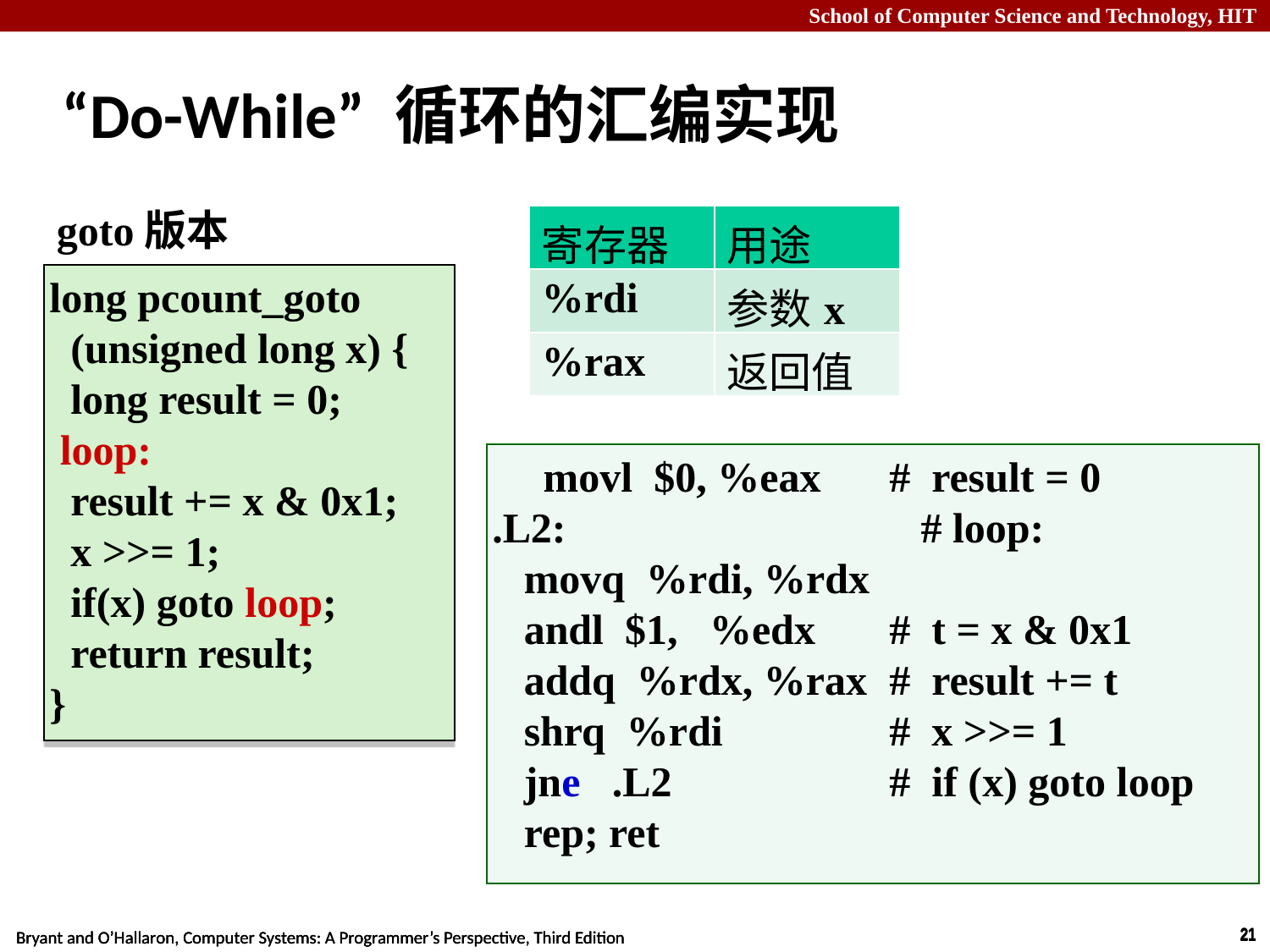

# “Do-While” 循环的汇编实现

goto版本
long pcount_goto
  (unsigned long x) {
  long result = 0;
 loop:
  result += x & 0x1;
  x >>= 1;
  if(x) goto loop;
  return result;
}
| 寄存器 | 用途 |
| --- | --- |
| %rdi | 参数x |
| %rax | 返回值 |
	 movl  $0, %eax	#  result = 0
.L2:			# loop:
   movq  %rdi, %rdx
   andl  $1,   %edx	#  t = x & 0x1
   addq  %rdx, %rax	#  result += t
   shrq  %rdi	#  x >>= 1
   jne   .L2	#  if (x) goto loop
   rep; ret